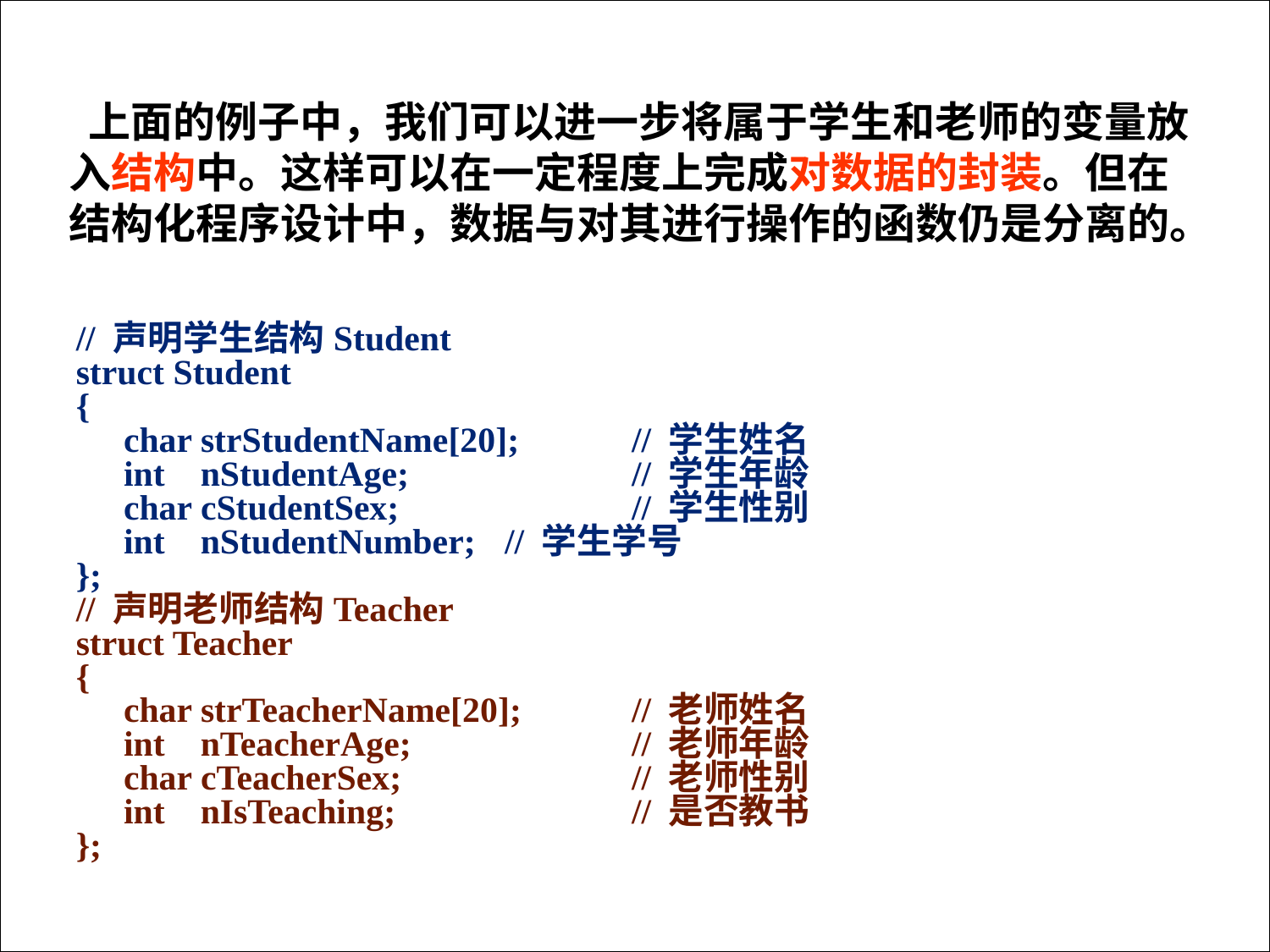

上面的例子中，我们可以进一步将属于学生和老师的变量放入结构中。这样可以在一定程度上完成对数据的封装。但在结构化程序设计中，数据与对其进行操作的函数仍是分离的。
// 声明学生结构Student
struct Student
{
	char strStudentName[20];	// 学生姓名
	int    nStudentAge;		// 学生年龄
	char cStudentSex;		// 学生性别
	int    nStudentNumber; 	// 学生学号
};
// 声明老师结构Teacher
struct Teacher
{
	char strTeacherName[20];	// 老师姓名
	int    nTeacherAge;		// 老师年龄
	char cTeacherSex;		// 老师性别
	int    nIsTeaching; 		// 是否教书
};
66
http://xinxi.xaufe.edu.cn